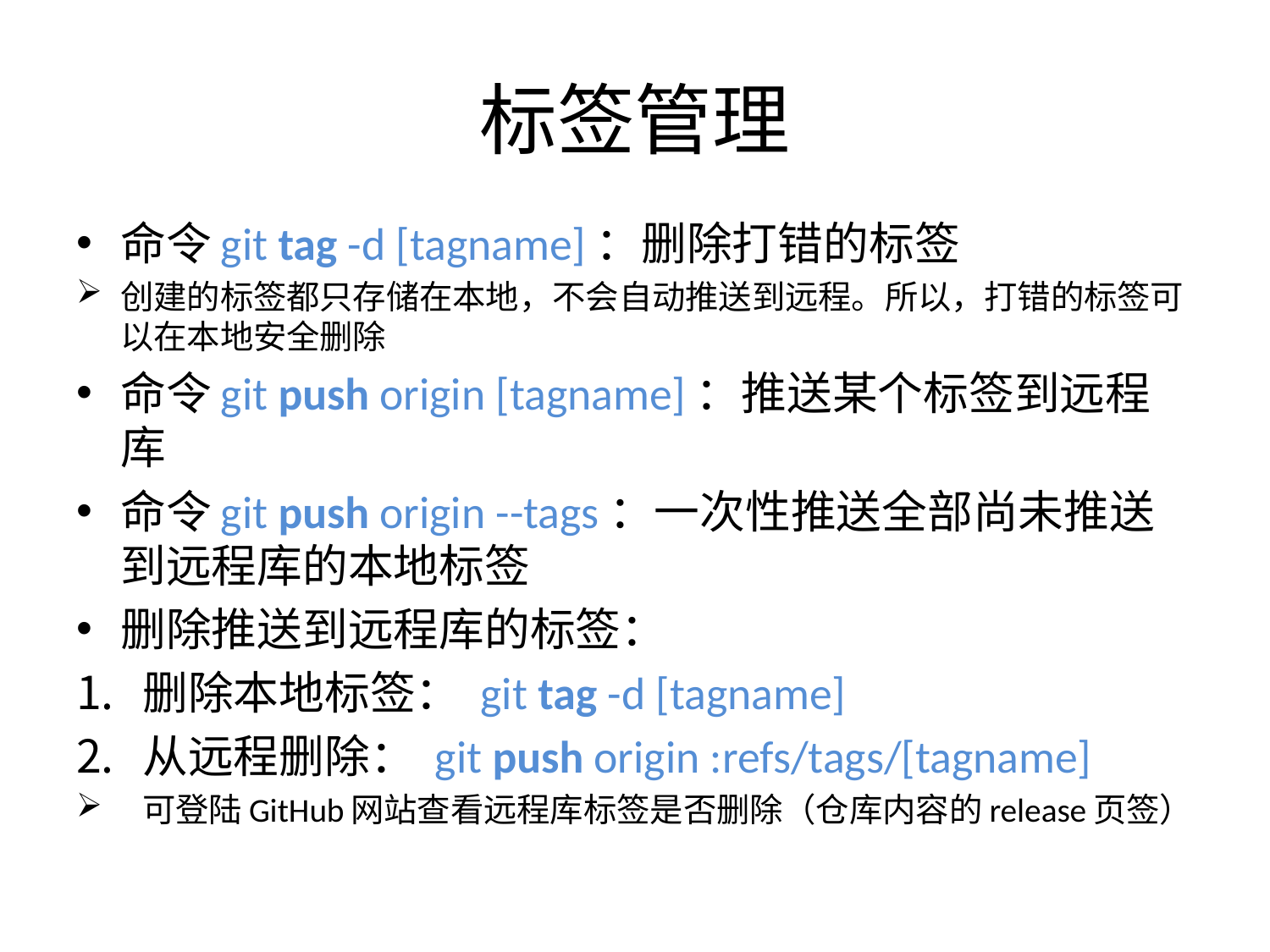

# 标签管理
命令git tag -d [tagname]：删除打错的标签
创建的标签都只存储在本地，不会自动推送到远程。所以，打错的标签可以在本地安全删除
命令git push origin [tagname]：推送某个标签到远程库
命令git push origin --tags：一次性推送全部尚未推送到远程库的本地标签
删除推送到远程库的标签：
删除本地标签： git tag -d [tagname]
从远程删除： git push origin :refs/tags/[tagname]
可登陆GitHub网站查看远程库标签是否删除（仓库内容的release页签）